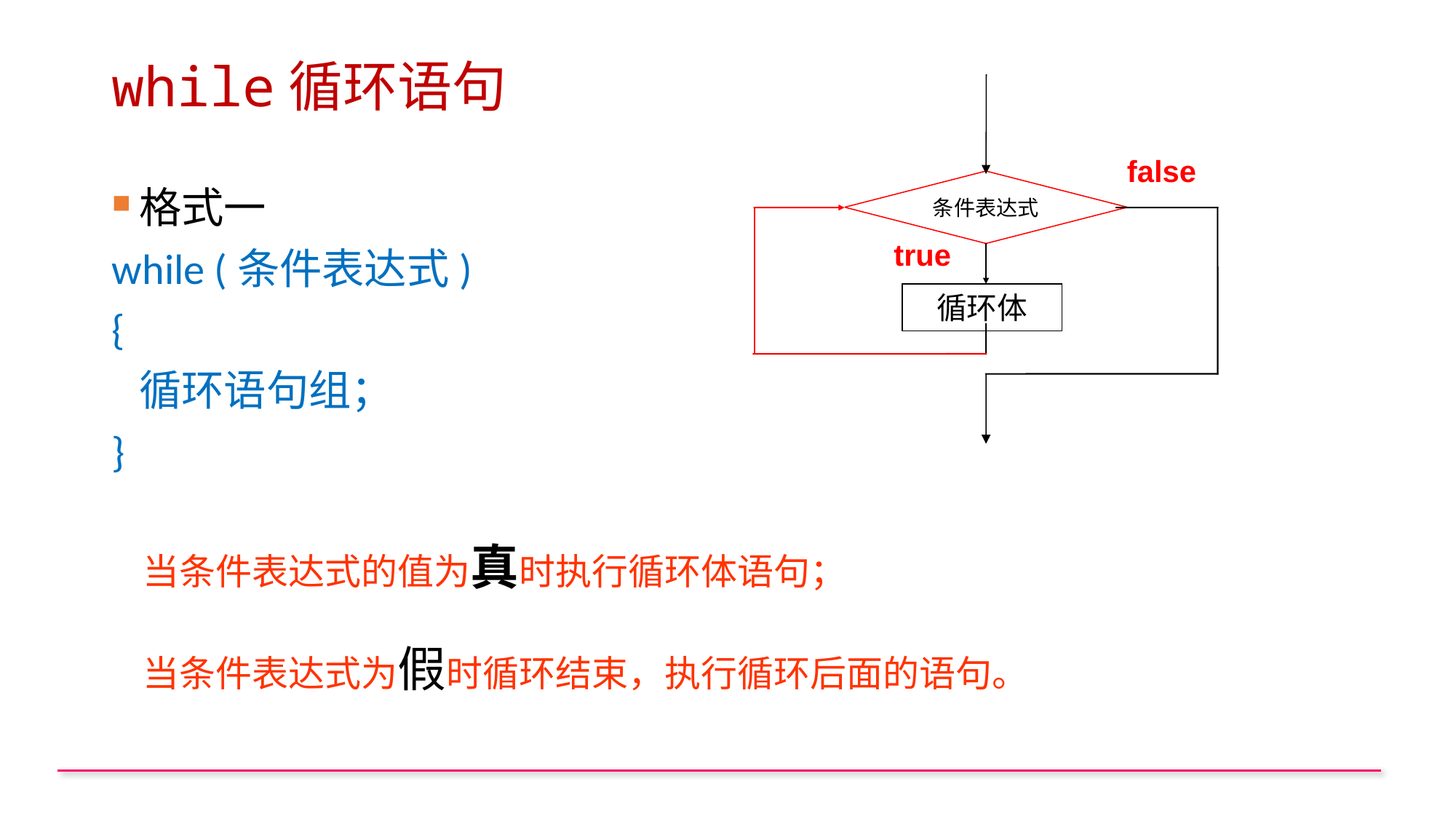

# while循环语句

false
条件表达式

true

循环体

格式一
while (条件表达式)
{
	循环语句组；
}
当条件表达式的值为真时执行循环体语句；

当条件表达式为假时循环结束，执行循环后面的语句。